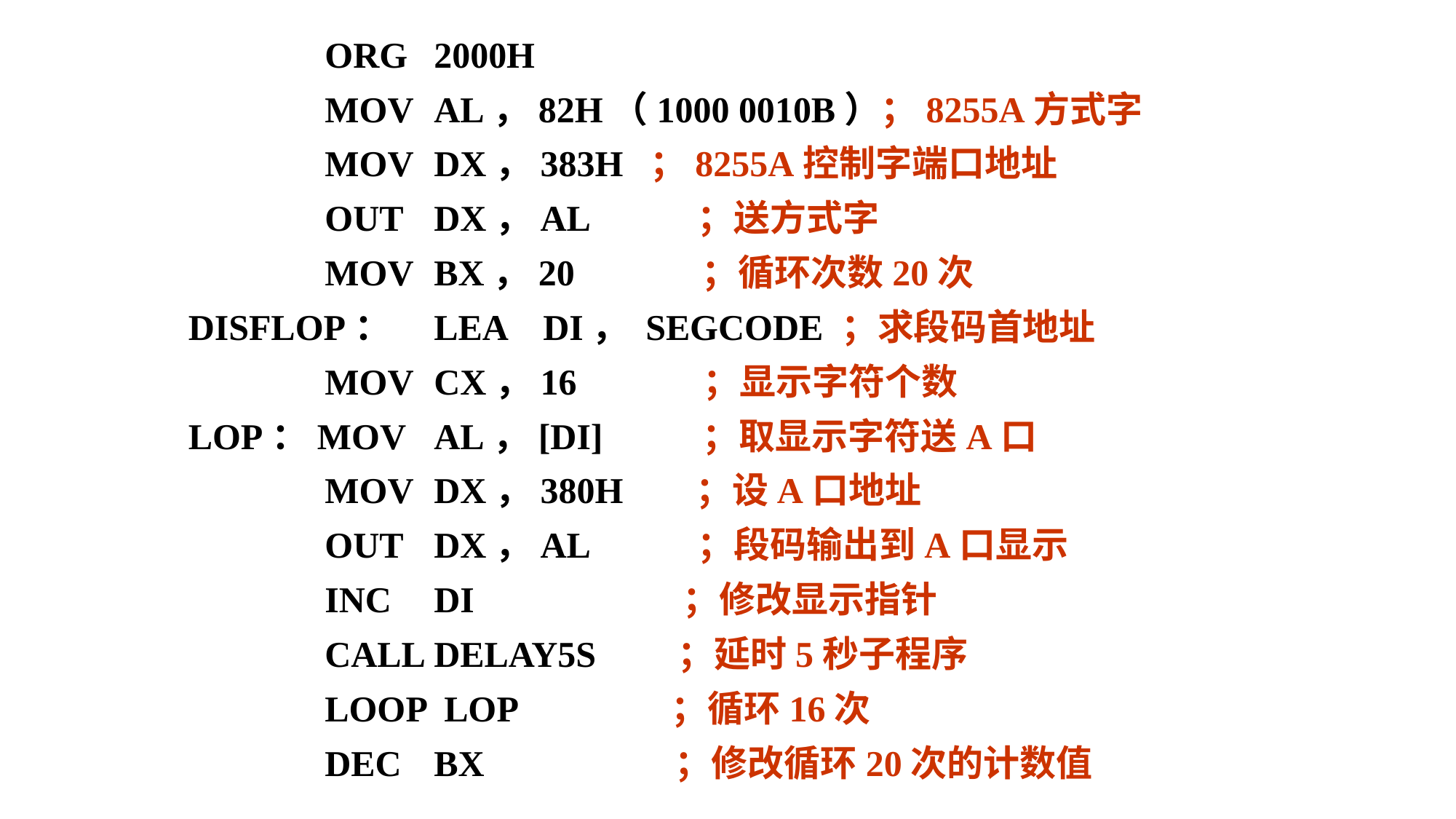

ORG	2000H
		MOV	AL，82H（1000 0010B）；8255A方式字
		MOV	DX，383H  ；8255A控制字端口地址
		OUT	DX，AL           ；送方式字
		MOV	BX，20             ；循环次数20次
DISFLOP：	LEA	DI， SEGCODE ；求段码首地址
		MOV	CX，16             ；显示字符个数
LOP：MOV	AL，[DI]          ；取显示字符送A口
		MOV	DX，380H       ；设A口地址
		OUT	DX，AL           ；段码输出到A口显示
		INC	DI                      ；修改显示指针
		CALL	DELAY5S        ；延时5秒子程序
		LOOP  LOP                ；循环16次
		DEC	BX                    ；修改循环20次的计数值